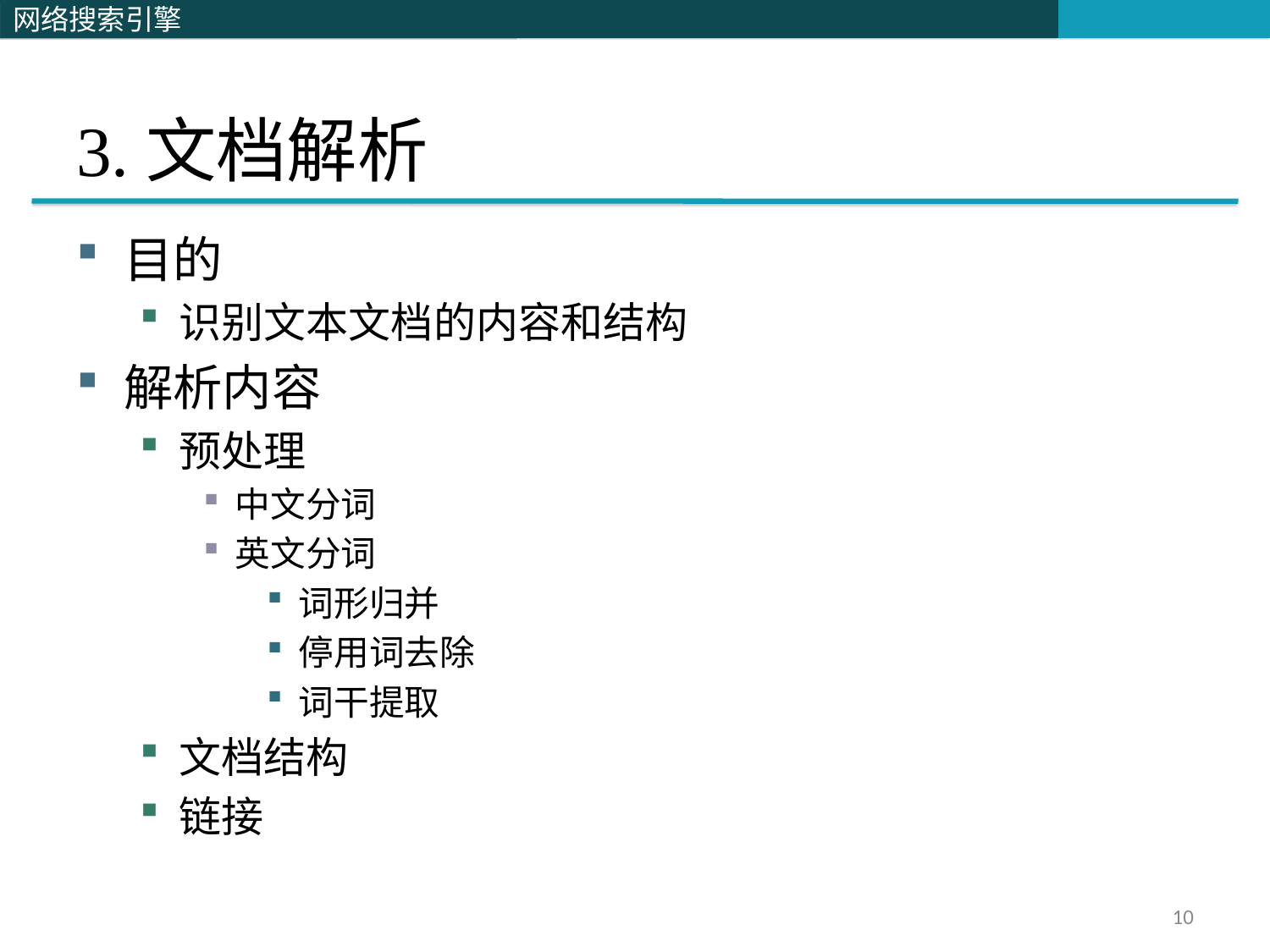

# 3.文档解析
目的
识别文本文档的内容和结构
解析内容
预处理
中文分词
英文分词
词形归并
停用词去除
词干提取
文档结构
链接
10